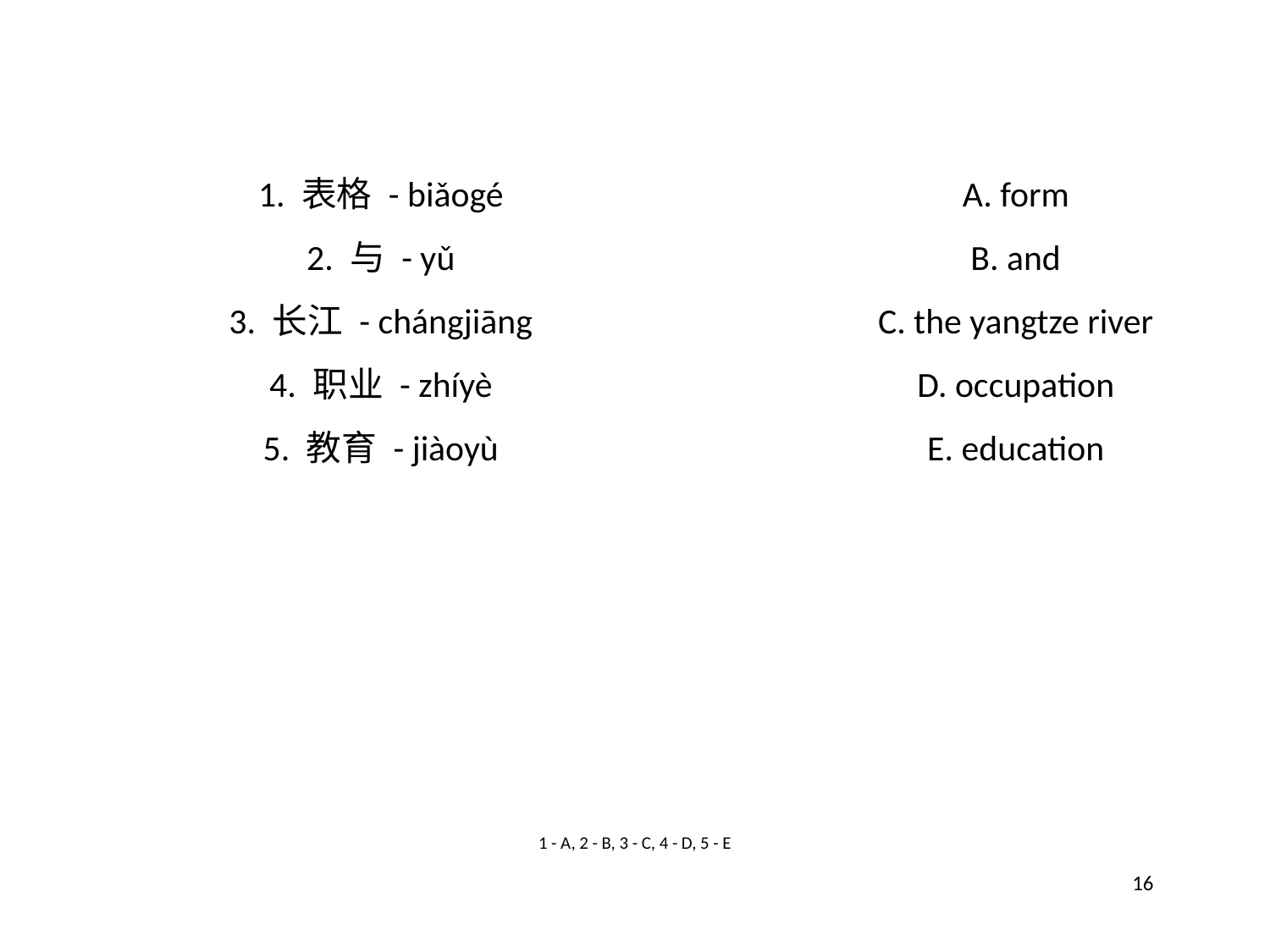

1. 表格 - biǎogé

A. form

2. 与 - yǔ

B. and

3. 长江 - chángjiāng

C. the yangtze river

4. 职业 - zhíyè

D. occupation

5. 教育 - jiàoyù

E. education
1 - A, 2 - B, 3 - C, 4 - D, 5 - E

16